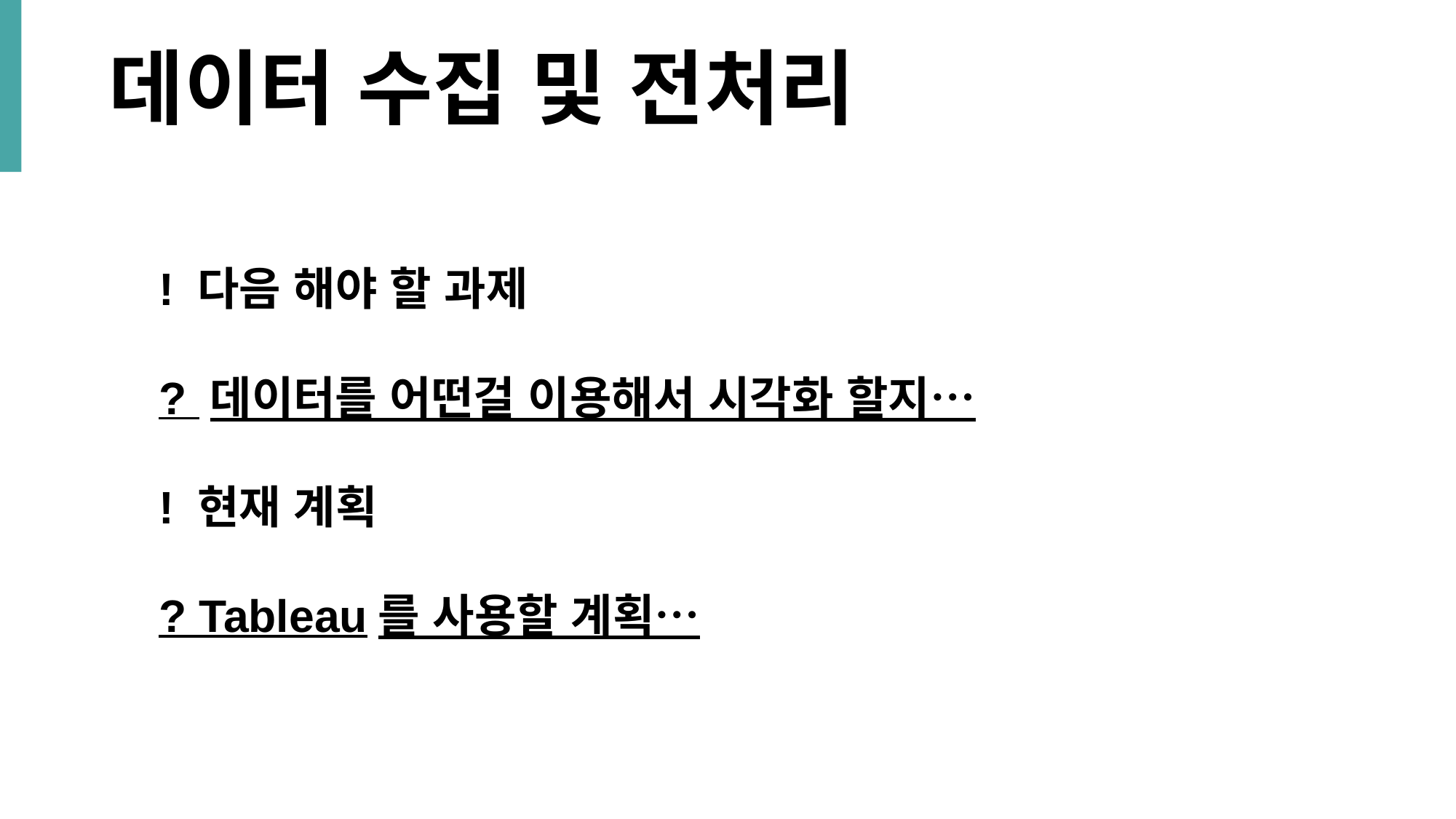

데이터 수집 및 전처리
! 다음 해야 할 과제

? 데이터를 어떤걸 이용해서 시각화 할지…

! 현재 계획

? Tableau를 사용할 계획…